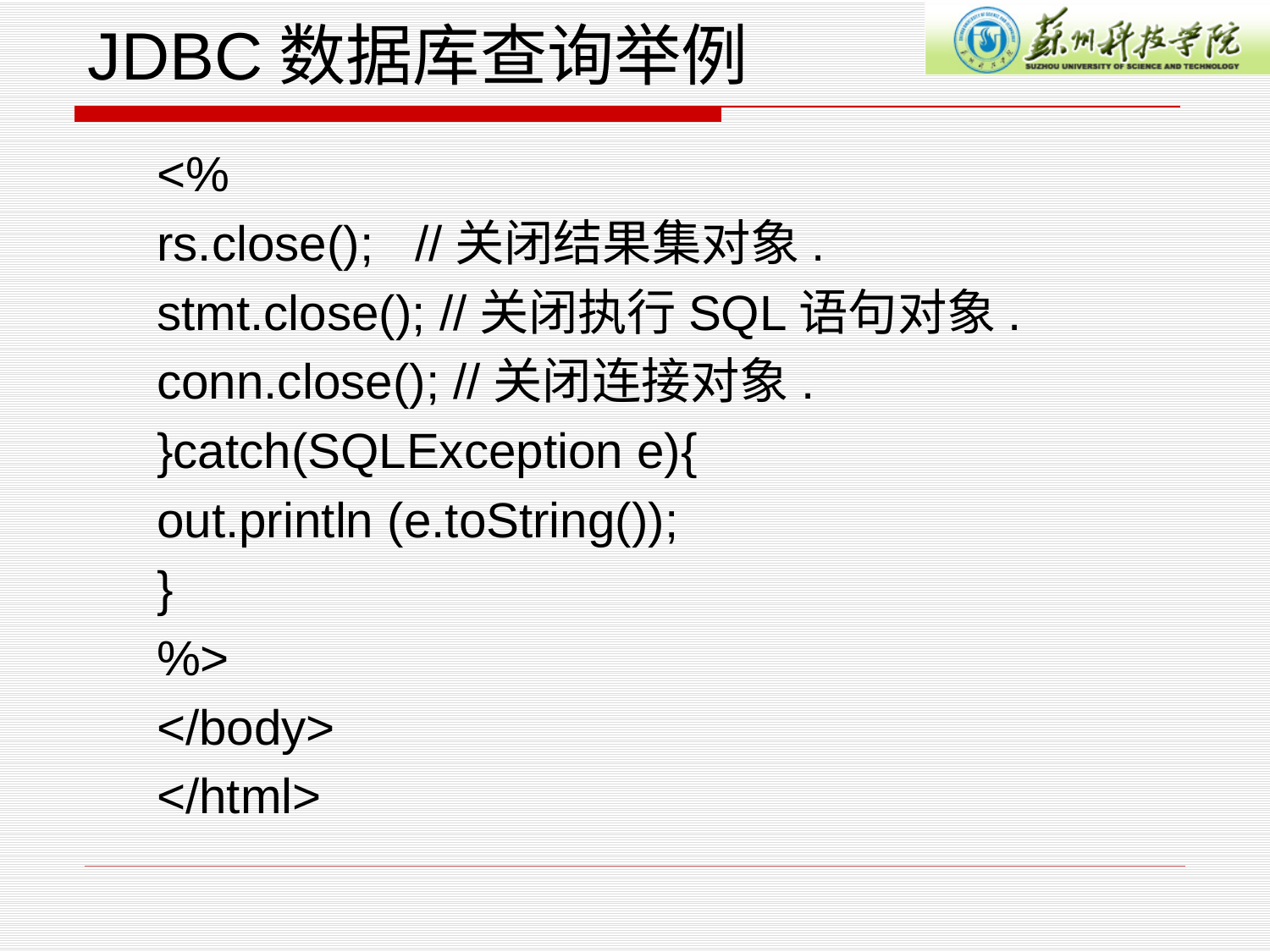

# JDBC数据库查询举例
<%
rs.close();   //关闭结果集对象.
stmt.close(); //关闭执行SQL语句对象.
conn.close(); //关闭连接对象.
}catch(SQLException e){
out.println (e.toString());
}
%>
</body>
</html>